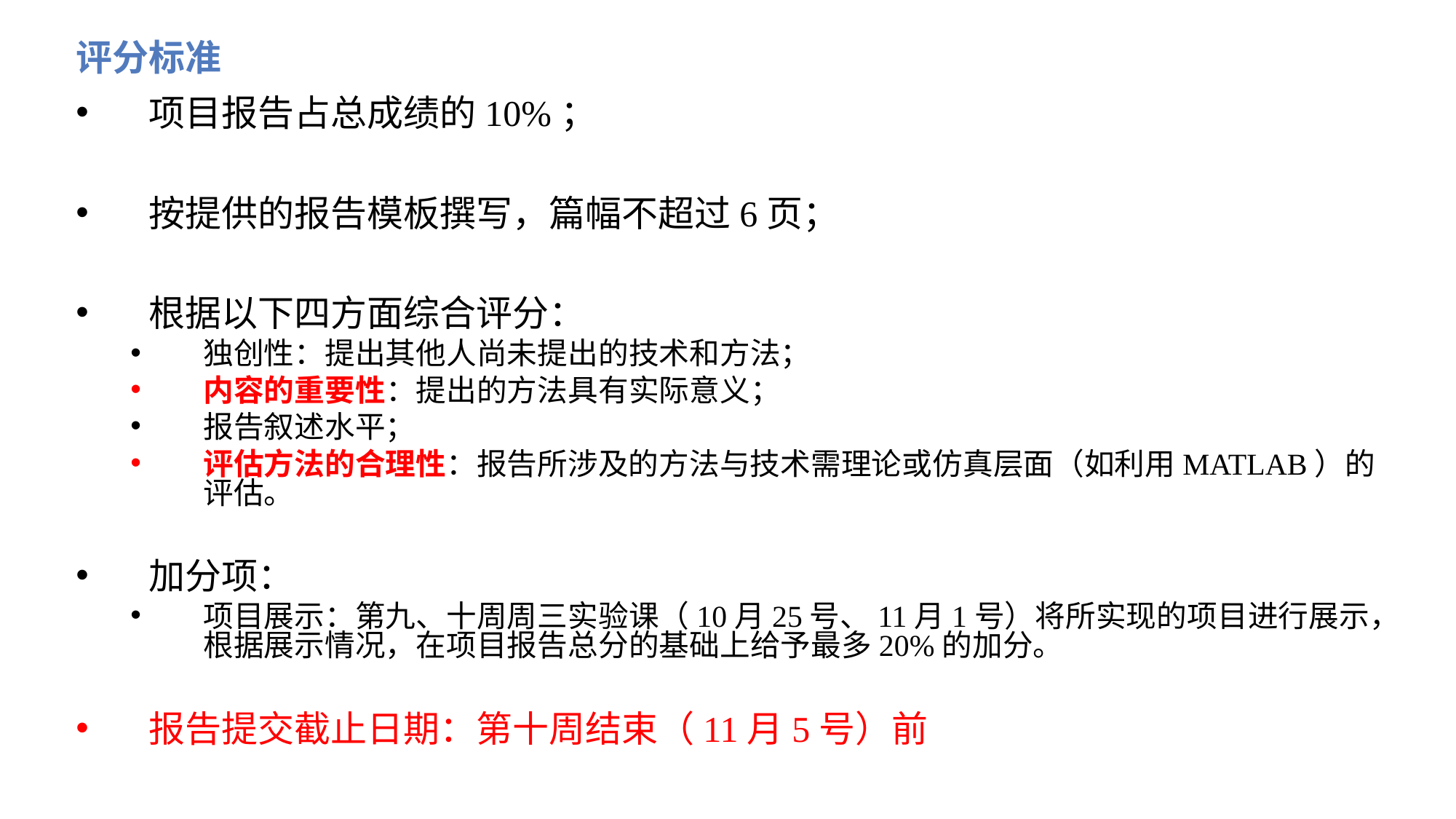

# 评分标准
项目报告占总成绩的10%；

按提供的报告模板撰写，篇幅不超过6页；

根据以下四方面综合评分：
独创性：提出其他人尚未提出的技术和方法；
内容的重要性：提出的方法具有实际意义；
报告叙述水平；
评估方法的合理性：报告所涉及的方法与技术需理论或仿真层面（如利用MATLAB）的评估。

加分项：
项目展示：第九、十周周三实验课（10月25号、11月1号）将所实现的项目进行展示，根据展示情况，在项目报告总分的基础上给予最多20%的加分。

报告提交截止日期：第十周结束（11月5号）前